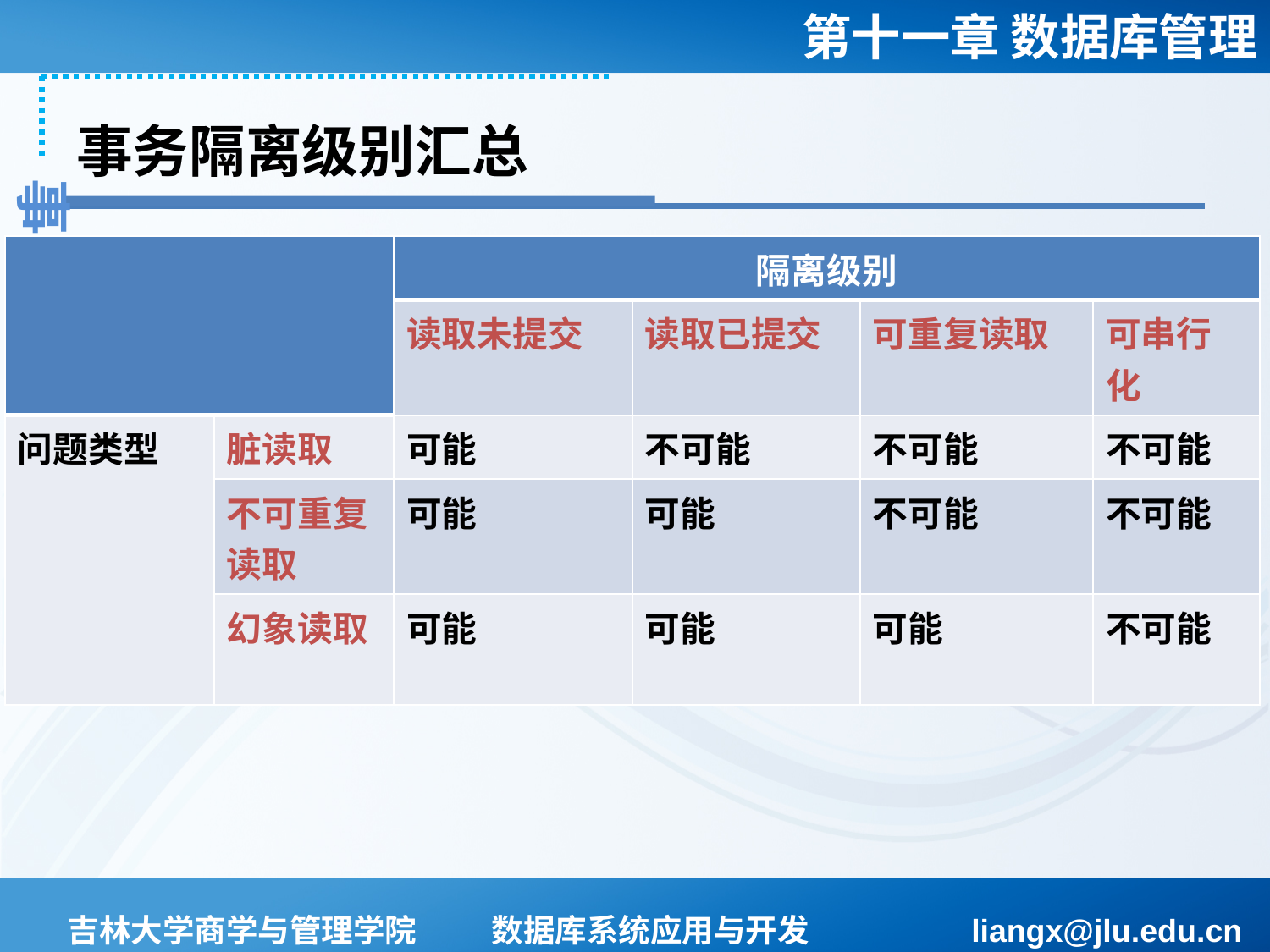

# 事务隔离级别汇总
事务隔离级别

|  |  | 隔离级别 |  |  |  |
| --- | --- | --- | --- | --- | --- |
|  |  | 读取未提交 | 读取已提交 | 可重复读取 | 可串行化 |
| 问题类型 | 脏读取 | 可能 | 不可能 | 不可能 | 不可能 |
|  | 不可重复读取 | 可能 | 可能 | 不可能 | 不可能 |
|  | 幻象读取 | 可能 | 可能 | 可能 | 不可能 |